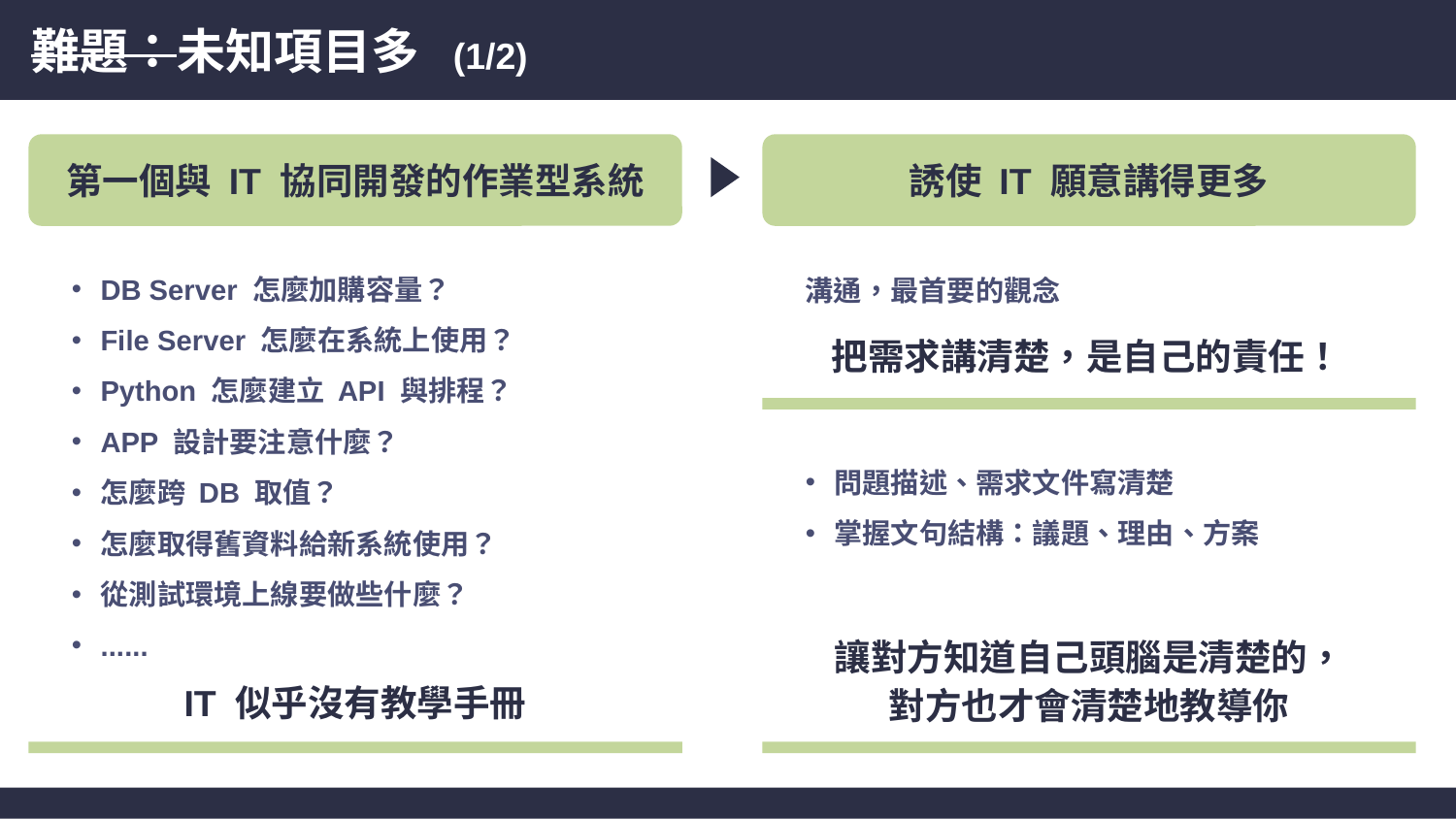

難題：未知項目多  (1/2)

誘使 IT 願意講得更多

第一個與 IT 協同開發的作業型系統
DB Server 怎麼加購容量？
File Server 怎麼在系統上使用？
Python 怎麼建立 API 與排程？
APP 設計要注意什麼？
怎麼跨 DB 取值？
怎麼取得舊資料給新系統使用？
從測試環境上線要做些什麼？
......
溝通，最首要的觀念

把需求講清楚，是自己的責任！

問題描述、需求文件寫清楚
掌握文句結構：議題、理由、方案
讓對方知道自己頭腦是清楚的，

對方也才會清楚地教導你

IT 似乎沒有教學手冊